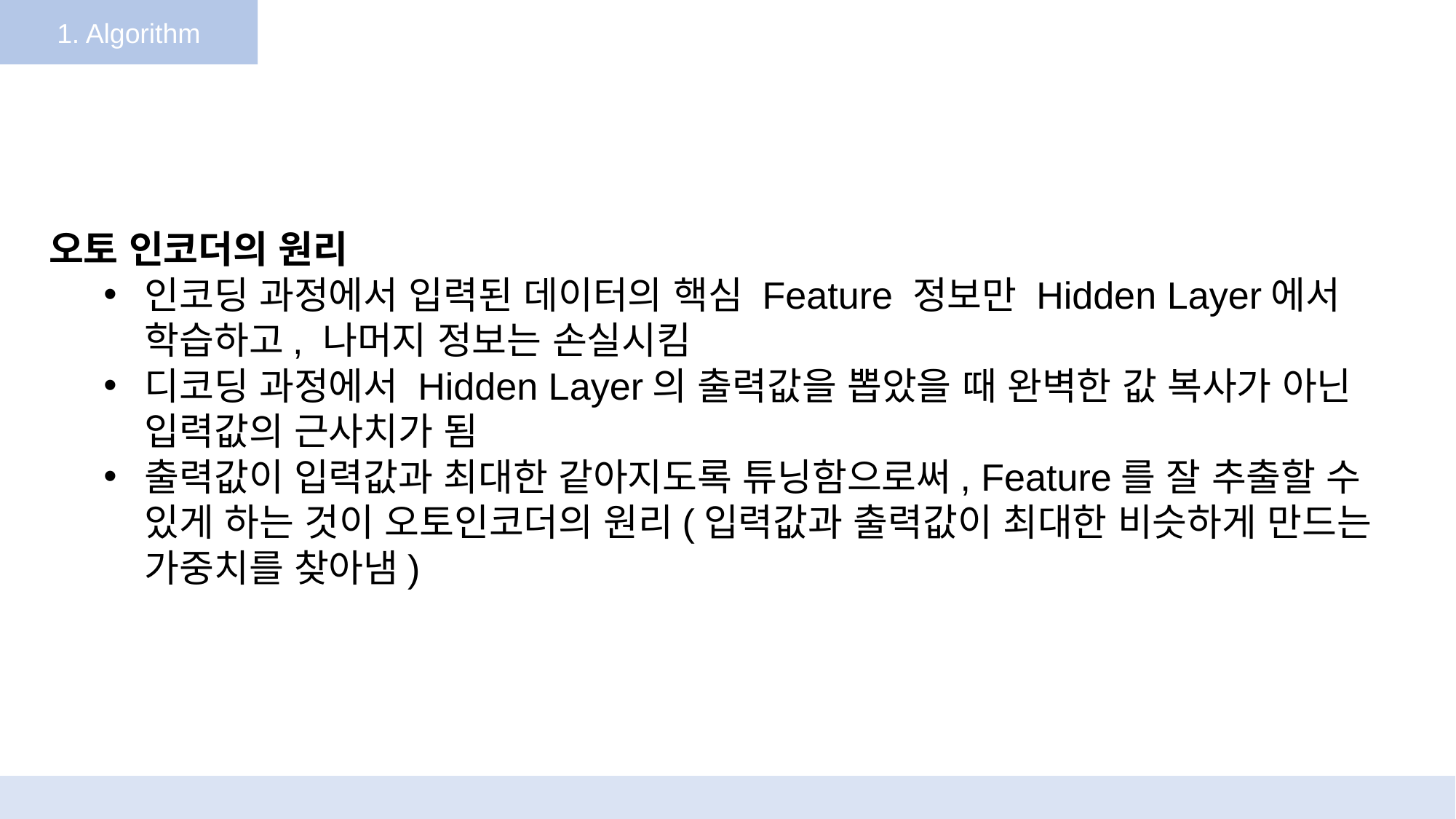

1. Algorithm
오토 인코더의 원리
인코딩 과정에서 입력된 데이터의 핵심 Feature 정보만 Hidden Layer에서 학습하고, 나머지 정보는 손실시킴
디코딩 과정에서 Hidden Layer의 출력값을 뽑았을 때 완벽한 값 복사가 아닌 입력값의 근사치가 됨
출력값이 입력값과 최대한 같아지도록 튜닝함으로써, Feature를 잘 추출할 수 있게 하는 것이 오토인코더의 원리(입력값과 출력값이 최대한 비슷하게 만드는 가중치를 찾아냄)